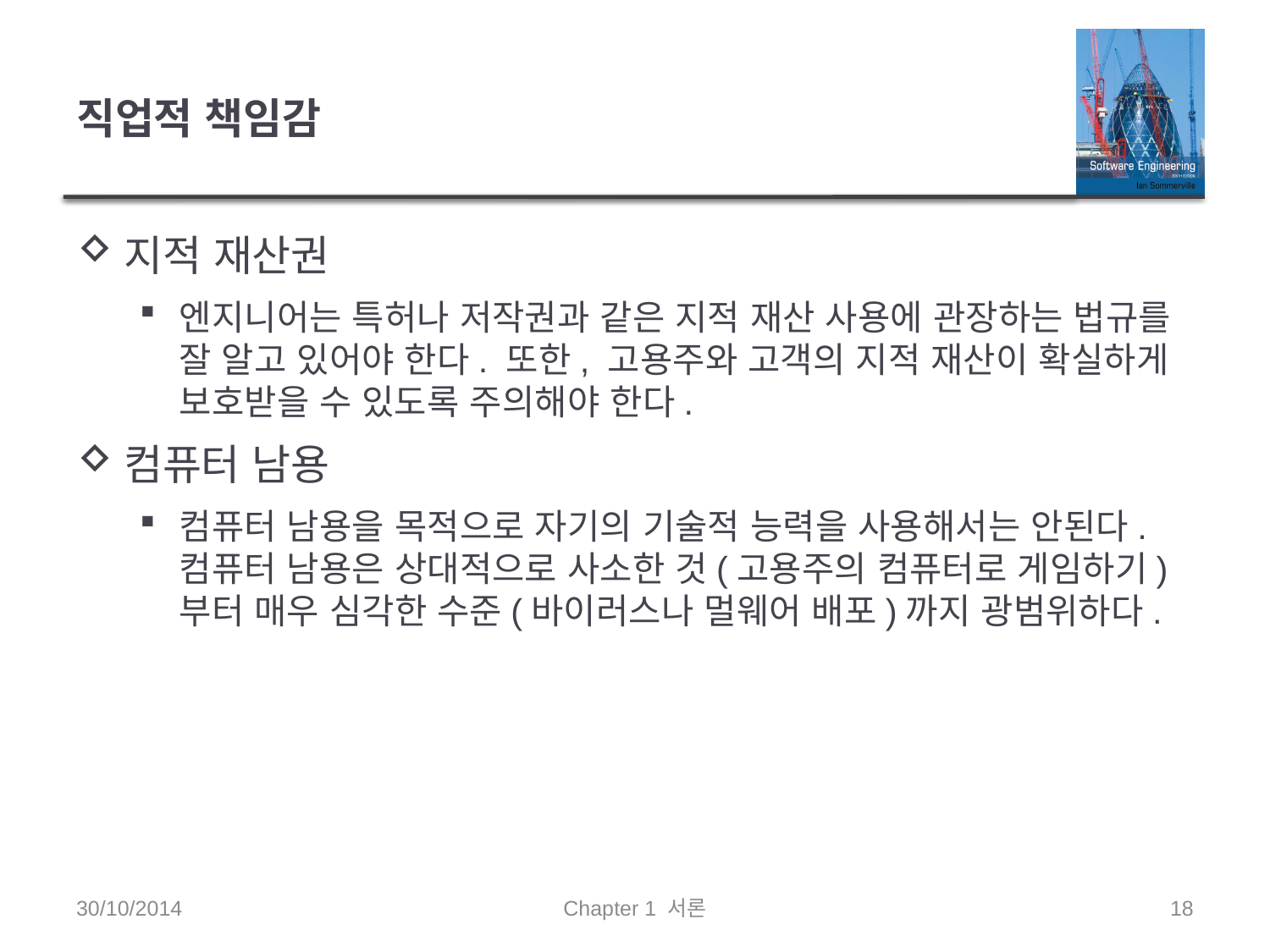

# 직업적 책임감
지적 재산권
엔지니어는 특허나 저작권과 같은 지적 재산 사용에 관장하는 법규를 잘 알고 있어야 한다. 또한, 고용주와 고객의 지적 재산이 확실하게 보호받을 수 있도록 주의해야 한다.
컴퓨터 남용
컴퓨터 남용을 목적으로 자기의 기술적 능력을 사용해서는 안된다. 컴퓨터 남용은 상대적으로 사소한 것(고용주의 컴퓨터로 게임하기)부터 매우 심각한 수준(바이러스나 멀웨어 배포)까지 광범위하다.
30/10/2014
Chapter 1 서론
18